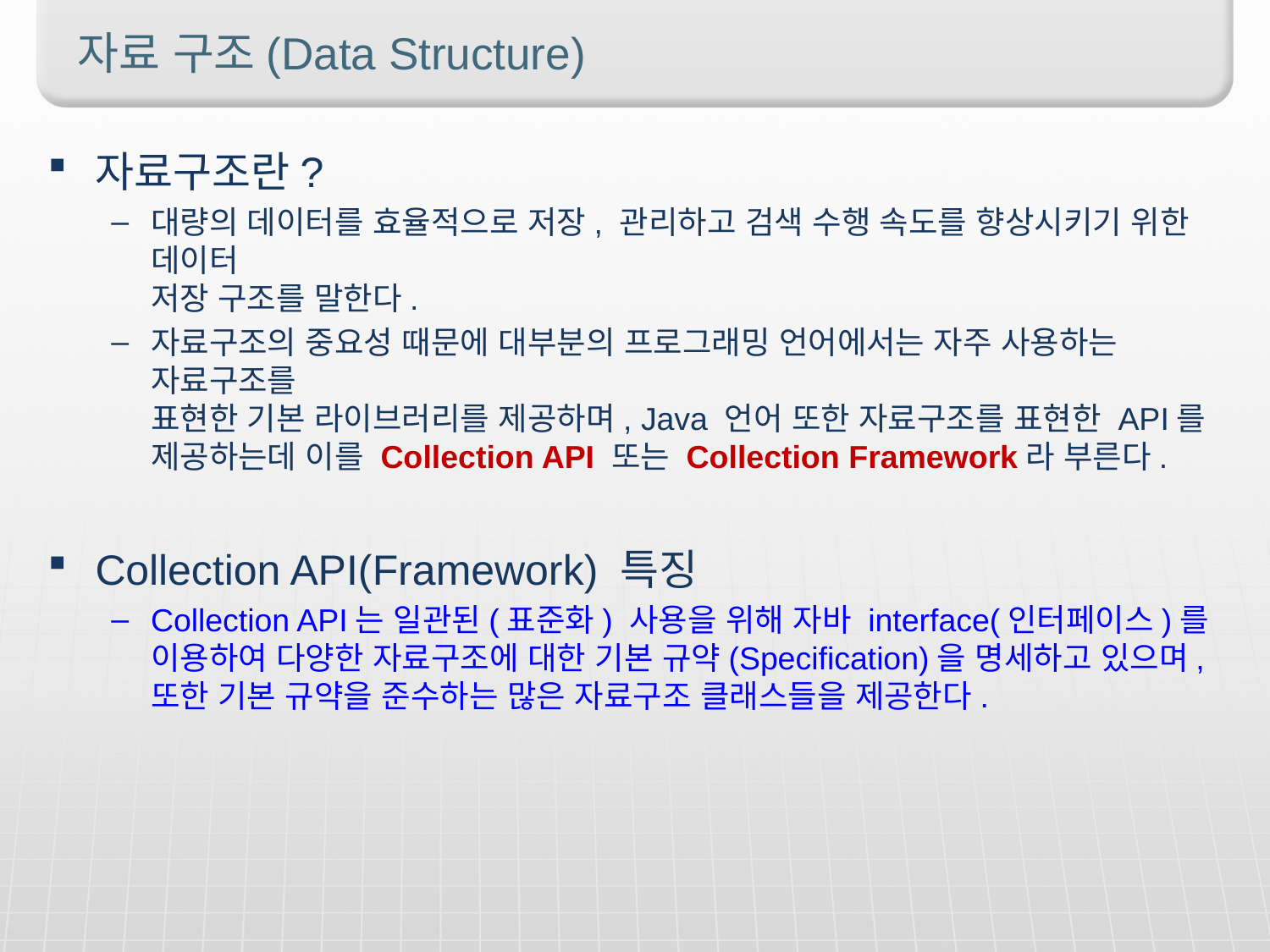

# 자료 구조(Data Structure)
자료구조란?
대량의 데이터를 효율적으로 저장, 관리하고 검색 수행 속도를 향상시키기 위한 데이터
저장 구조를 말한다.
자료구조의 중요성 때문에 대부분의 프로그래밍 언어에서는 자주 사용하는 자료구조를
표현한 기본 라이브러리를 제공하며, Java 언어 또한 자료구조를 표현한 API를 제공하는데 이를 Collection API 또는 Collection Framework라 부른다.

Collection API(Framework) 특징
Collection API는 일관된(표준화) 사용을 위해 자바 interface(인터페이스)를 이용하여 다양한 자료구조에 대한 기본 규약(Specification)을 명세하고 있으며,
또한 기본 규약을 준수하는 많은 자료구조 클래스들을 제공한다.